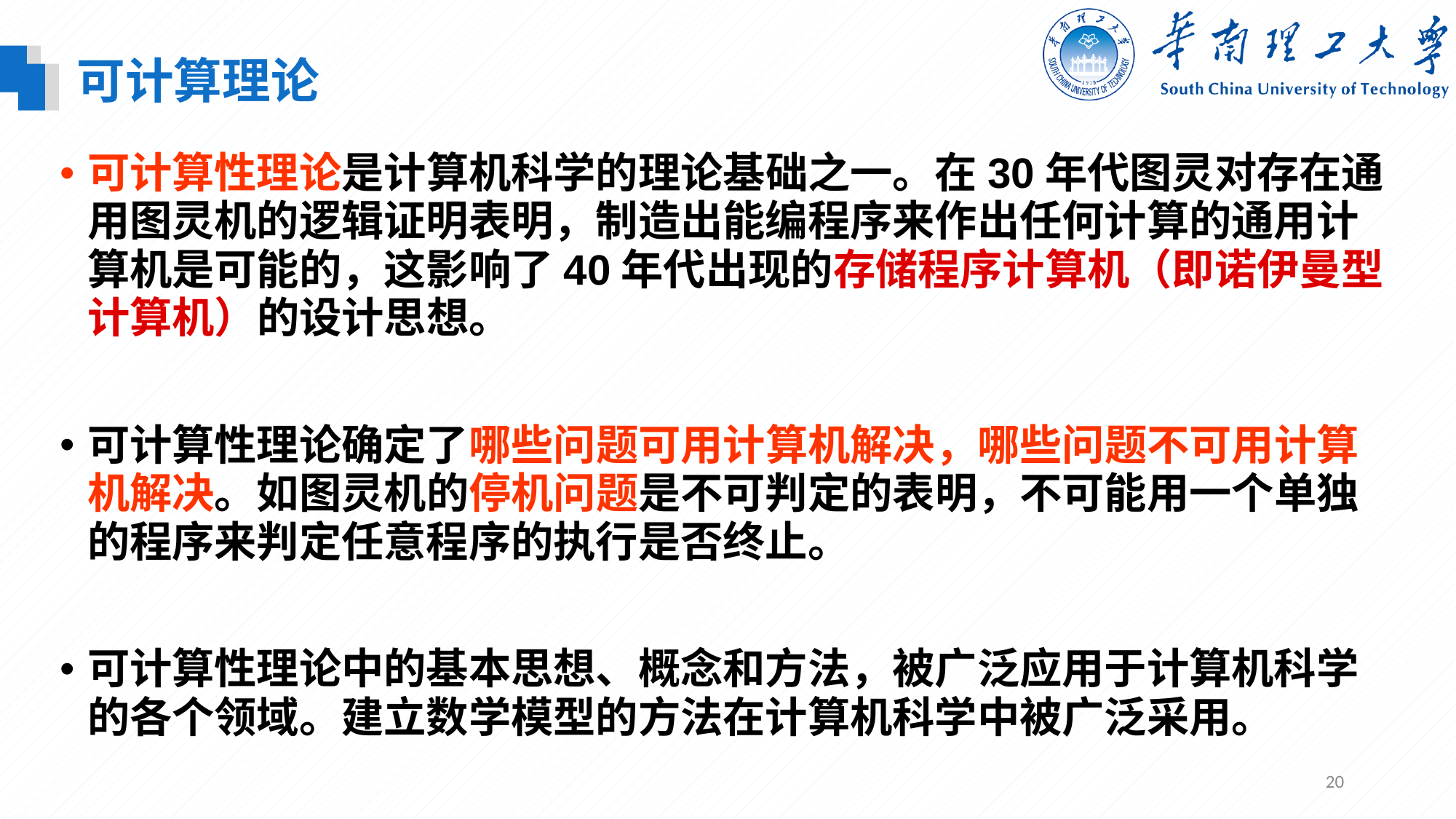

可计算理论
可计算性理论是计算机科学的理论基础之一。在30年代图灵对存在通用图灵机的逻辑证明表明，制造出能编程序来作出任何计算的通用计算机是可能的，这影响了40年代出现的存储程序计算机（即诺伊曼型计算机）的设计思想。

可计算性理论确定了哪些问题可用计算机解决，哪些问题不可用计算机解决。如图灵机的停机问题是不可判定的表明，不可能用一个单独的程序来判定任意程序的执行是否终止。

可计算性理论中的基本思想、概念和方法，被广泛应用于计算机科学的各个领域。建立数学模型的方法在计算机科学中被广泛采用。
20